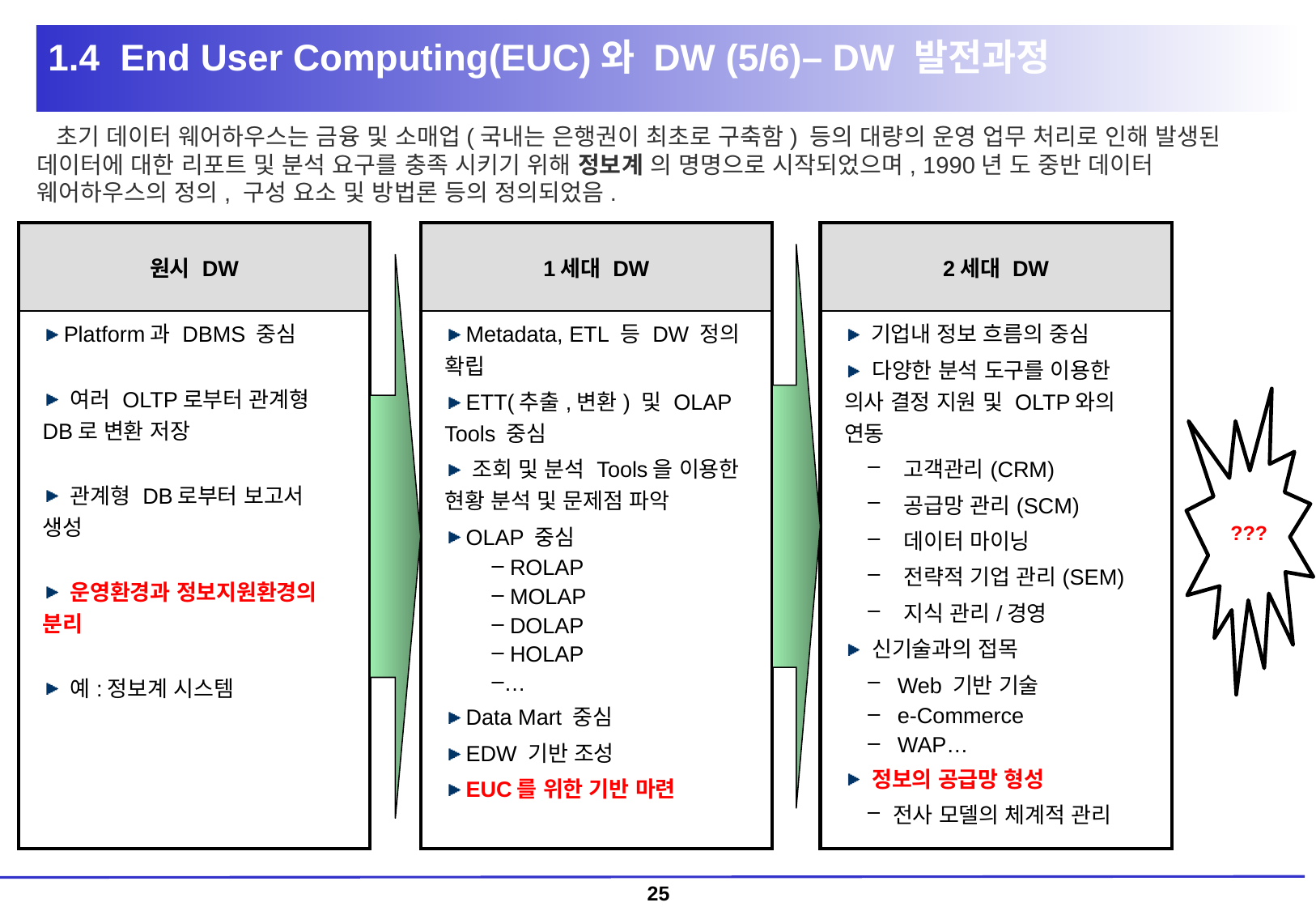

1.4  End User Computing(EUC)와 DW (5/6)– DW 발전과정
  초기 데이터 웨어하우스는 금융 및 소매업(국내는 은행권이 최초로 구축함) 등의 대량의 운영 업무 처리로 인해 발생된 데이터에 대한 리포트 및 분석 요구를 충족 시키기 위해 정보계 의 명명으로 시작되었으며, 1990년 도 중반 데이터 웨어하우스의 정의, 구성 요소 및 방법론 등의 정의되었음.
| 원시 DW |
| --- |
| Platform과 DBMS 중심 여러 OLTP로부터 관계형 DB로 변환 저장 관계형 DB로부터 보고서 생성 운영환경과 정보지원환경의 분리 예:정보계 시스템 |
| 1세대 DW |
| --- |
| Metadata, ETL 등 DW 정의 확립 ETT(추출,변환) 및 OLAP Tools 중심 조회 및 분석 Tools을 이용한 현황 분석 및 문제점 파악 OLAP 중심 ROLAP MOLAP DOLAP HOLAP … Data Mart 중심 EDW 기반 조성 EUC를 위한 기반 마련 |
| 2세대 DW |
| --- |
| 기업내 정보 흐름의 중심 다양한 분석 도구를 이용한 의사 결정 지원 및 OLTP와의 연동 고객관리(CRM) 공급망 관리(SCM) 데이터 마이닝 전략적 기업 관리(SEM) 지식 관리/경영 신기술과의 접목 Web 기반 기술 e-Commerce WAP… 정보의 공급망 형성 전사 모델의 체계적 관리 |

???